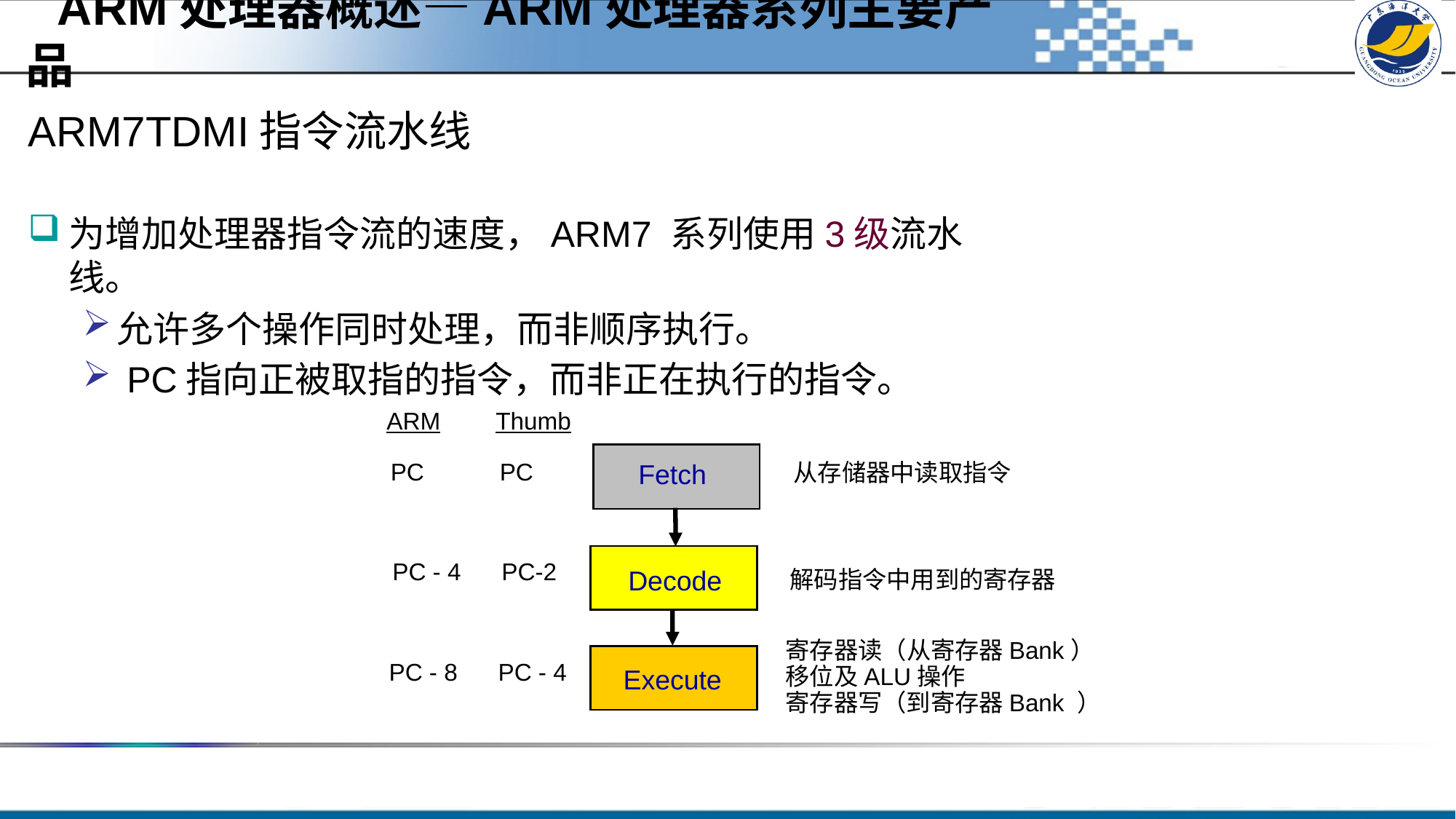

ARM处理器概述—ARM处理器系列主要产品
ARM7TDMI指令流水线
为增加处理器指令流的速度，ARM7 系列使用3级流水线。
允许多个操作同时处理，而非顺序执行。
 PC指向正被取指的指令，而非正在执行的指令。
ARM	Thumb

Fetch
PC	PC
从存储器中读取指令

Decode
PC - 4	PC-2
解码指令中用到的寄存器

寄存器读（从寄存器Bank）
移位及ALU操作
寄存器写（到寄存器Bank ）

Execute
PC - 8	PC - 4
57